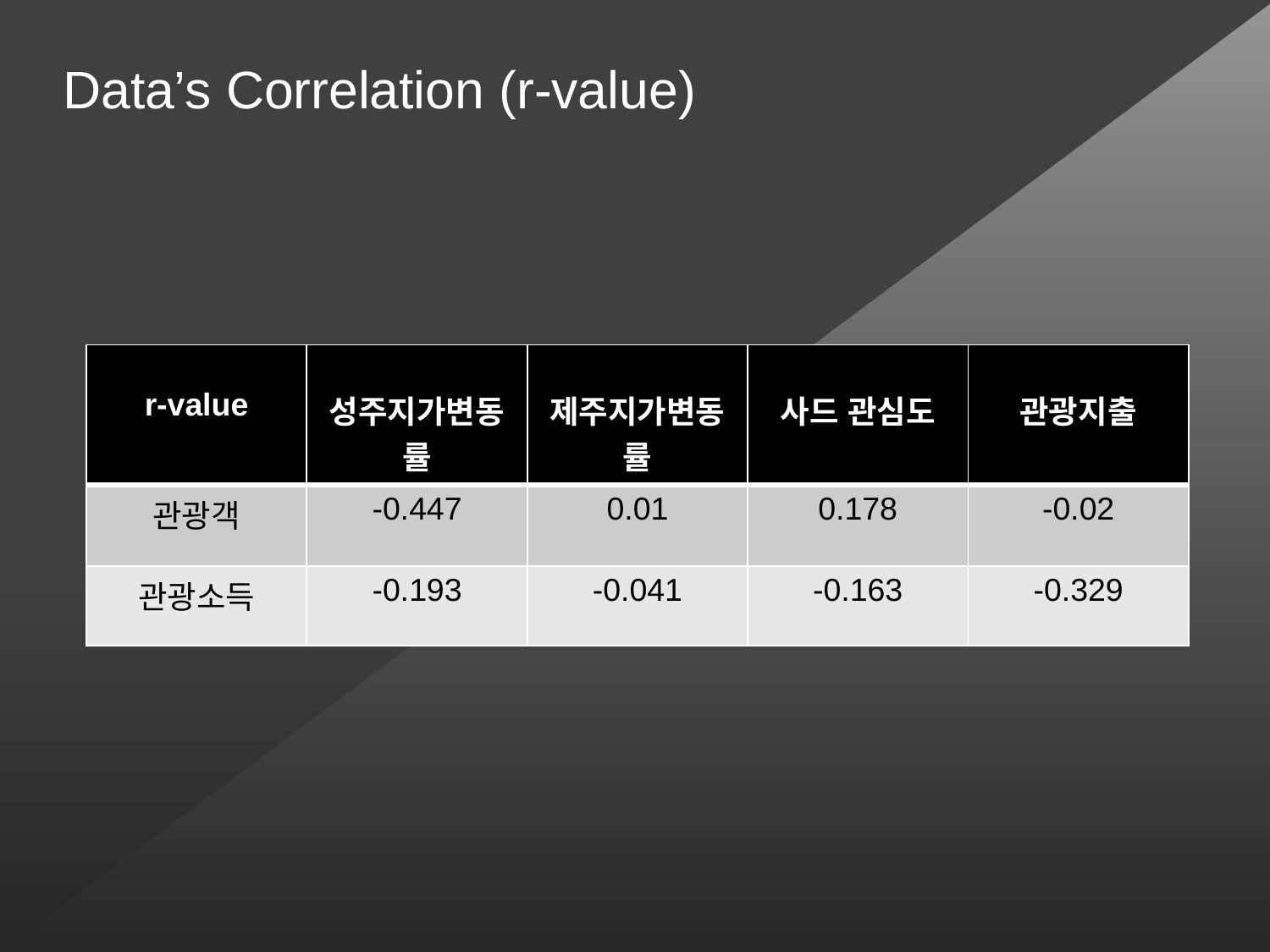

Data’s Correlation (r-value)
| r-value | 성주지가변동률 | 제주지가변동률 | 사드 관심도 | 관광지출 |
| --- | --- | --- | --- | --- |
| 관광객 | -0.447 | 0.01 | 0.178 | -0.02 |
| 관광소득 | -0.193 | -0.041 | -0.163 | -0.329 |